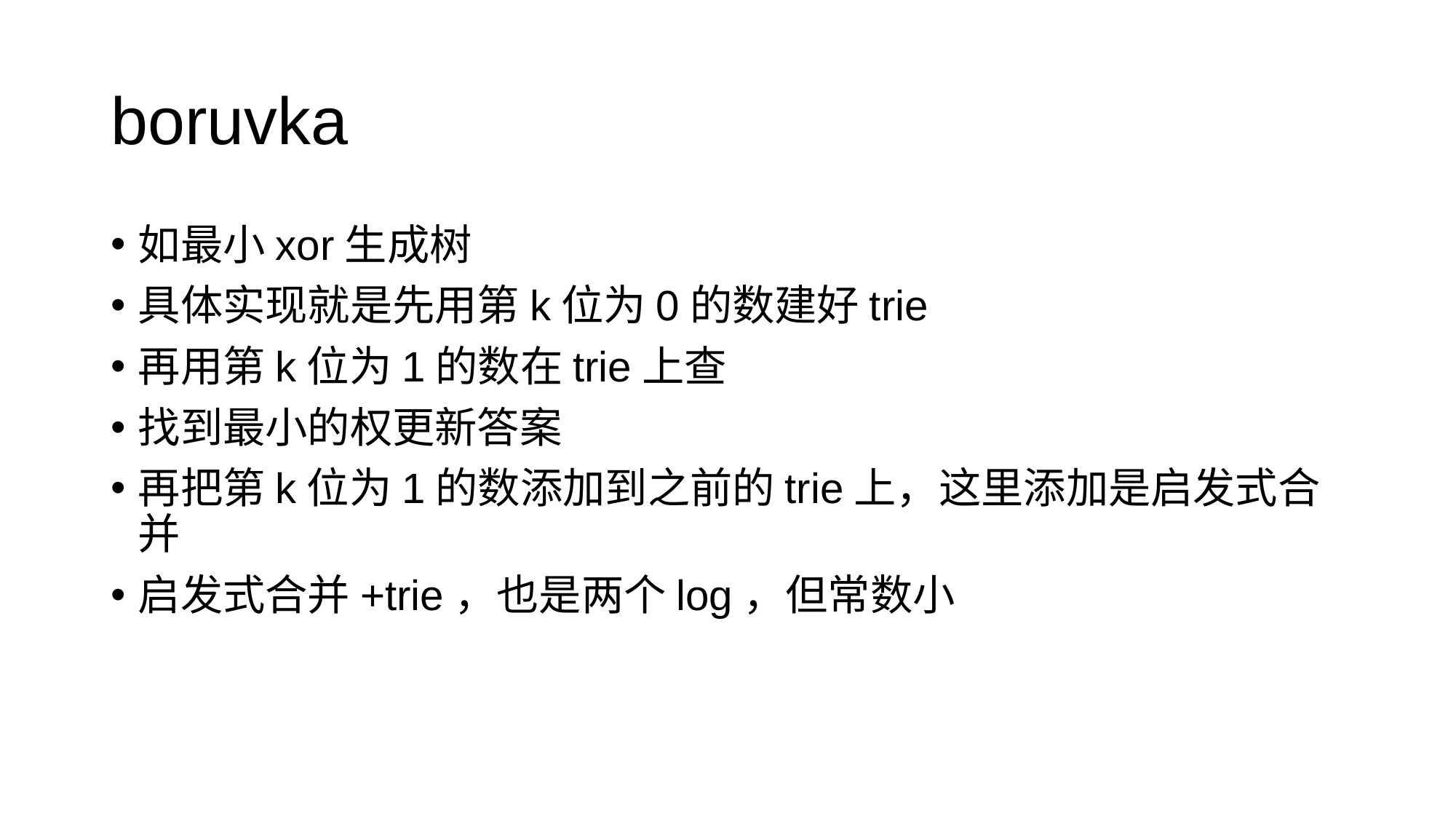

# boruvka
如最小xor生成树
具体实现就是先用第k位为0的数建好trie
再用第k位为1的数在trie上查
找到最小的权更新答案
再把第k位为1的数添加到之前的trie上，这里添加是启发式合并
启发式合并+trie，也是两个log，但常数小